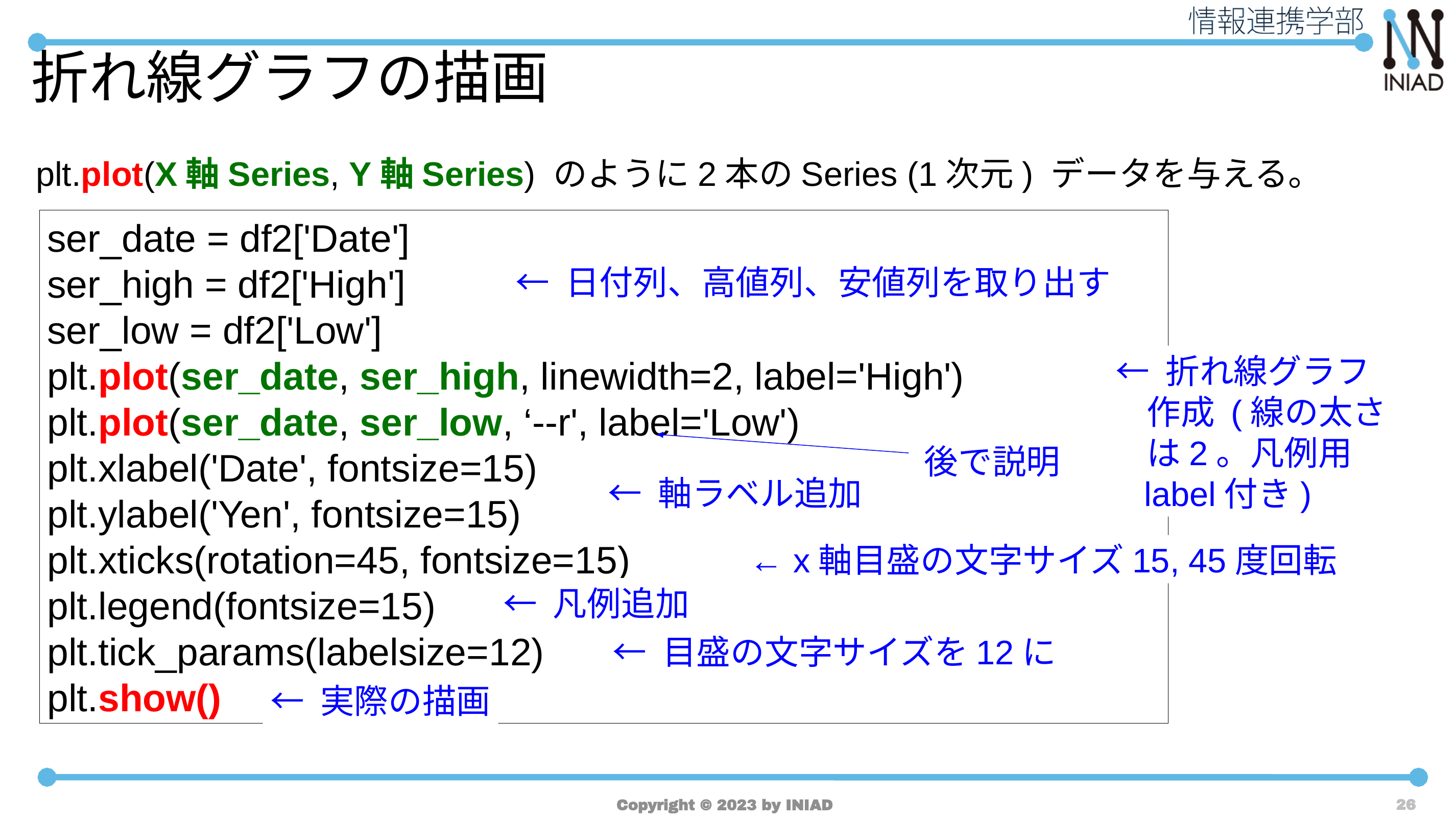

# 折れ線グラフの描画
plt.plot(X軸Series, Y軸Series) のように2本のSeries (1次元) データを与える。
ser_date = df2['Date']
ser_high = df2['High']
ser_low = df2['Low']
plt.plot(ser_date, ser_high, linewidth=2, label='High')
plt.plot(ser_date, ser_low, ‘--r', label='Low')
plt.xlabel('Date', fontsize=15)
plt.ylabel('Yen', fontsize=15)
plt.xticks(rotation=45, fontsize=15)
plt.legend(fontsize=15)
plt.tick_params(labelsize=12)
plt.show()
← 日付列、高値列、安値列を取り出す
← 折れ線グラフ
   作成 (線の太さ
   は2。凡例用
   label付き)
後で説明
← 軸ラベル追加
← x軸目盛の文字サイズ15, 45度回転
← 凡例追加
← 目盛の文字サイズを12に
← 実際の描画
26
Copyright © 2023 by INIAD